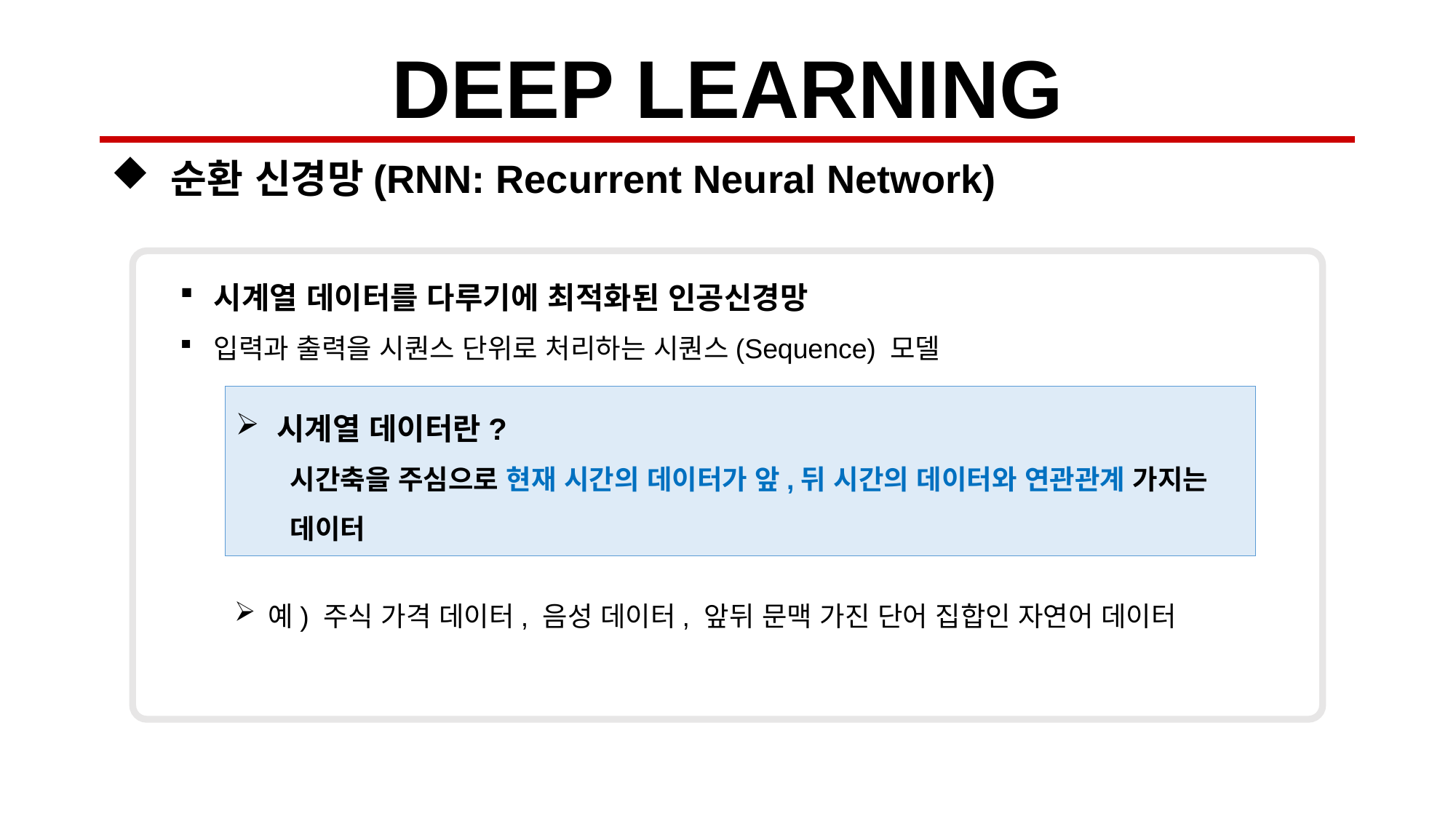

# DEEP LEARNING
 순환 신경망(RNN: Recurrent Neural Network)
시계열 데이터를 다루기에 최적화된 인공신경망
입력과 출력을 시퀀스 단위로 처리하는 시퀀스(Sequence) 모델

예) 주식 가격 데이터, 음성 데이터, 앞뒤 문맥 가진 단어 집합인 자연어 데이터
시계열 데이터란?
시간축을 주심으로 현재 시간의 데이터가 앞,뒤 시간의 데이터와 연관관계 가지는 데이터